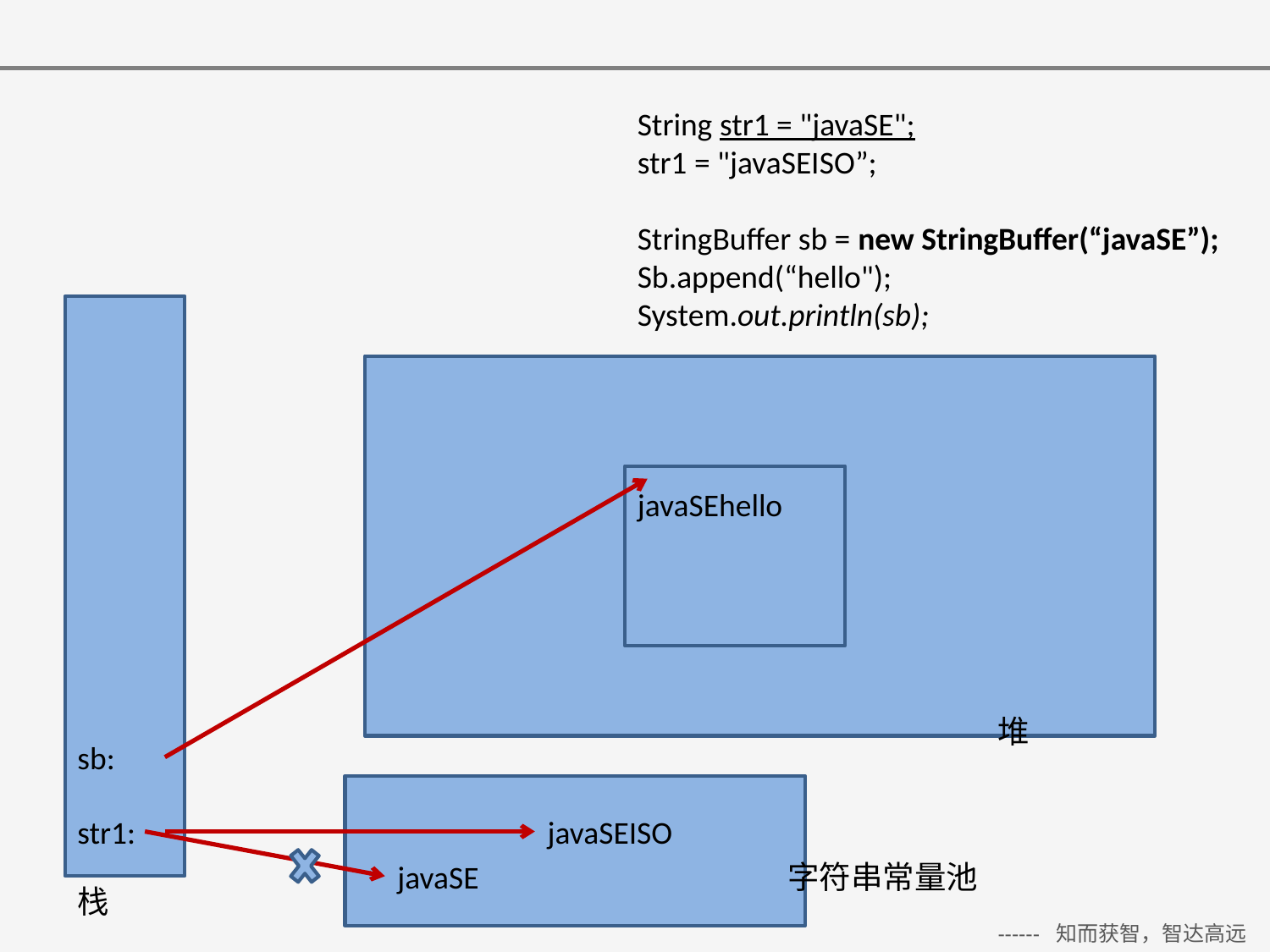

String str1 = "javaSE";
str1 = "javaSEISO”;

StringBuffer sb = new StringBuffer(“javaSE”);
Sb.append(“hello");
System.out.println(sb);

javaSEhello
堆
sb:

str1:
javaSEISO

javaSE
字符串常量池
栈